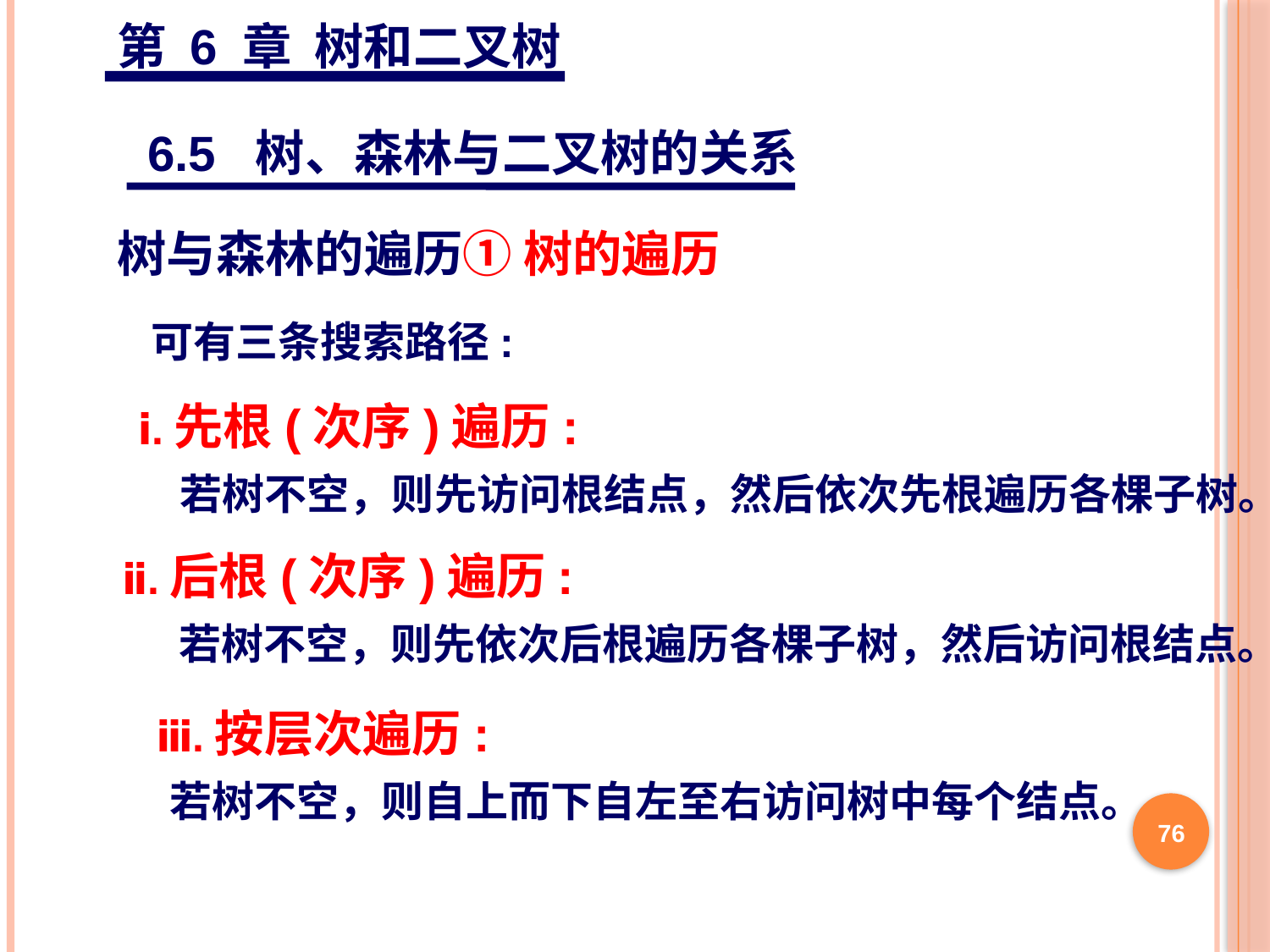

第 6 章  树和二叉树

6.5  树、森林与二叉树的关系

树与森林的遍历
①树的遍历
可有三条搜索路径:
ⅰ.先根(次序)遍历:
若树不空，则先访问根结点，然后依次先根遍历各棵子树。
ⅱ.后根(次序)遍历:
若树不空，则先依次后根遍历各棵子树，然后访问根结点。
ⅲ.按层次遍历:
若树不空，则自上而下自左至右访问树中每个结点。
76